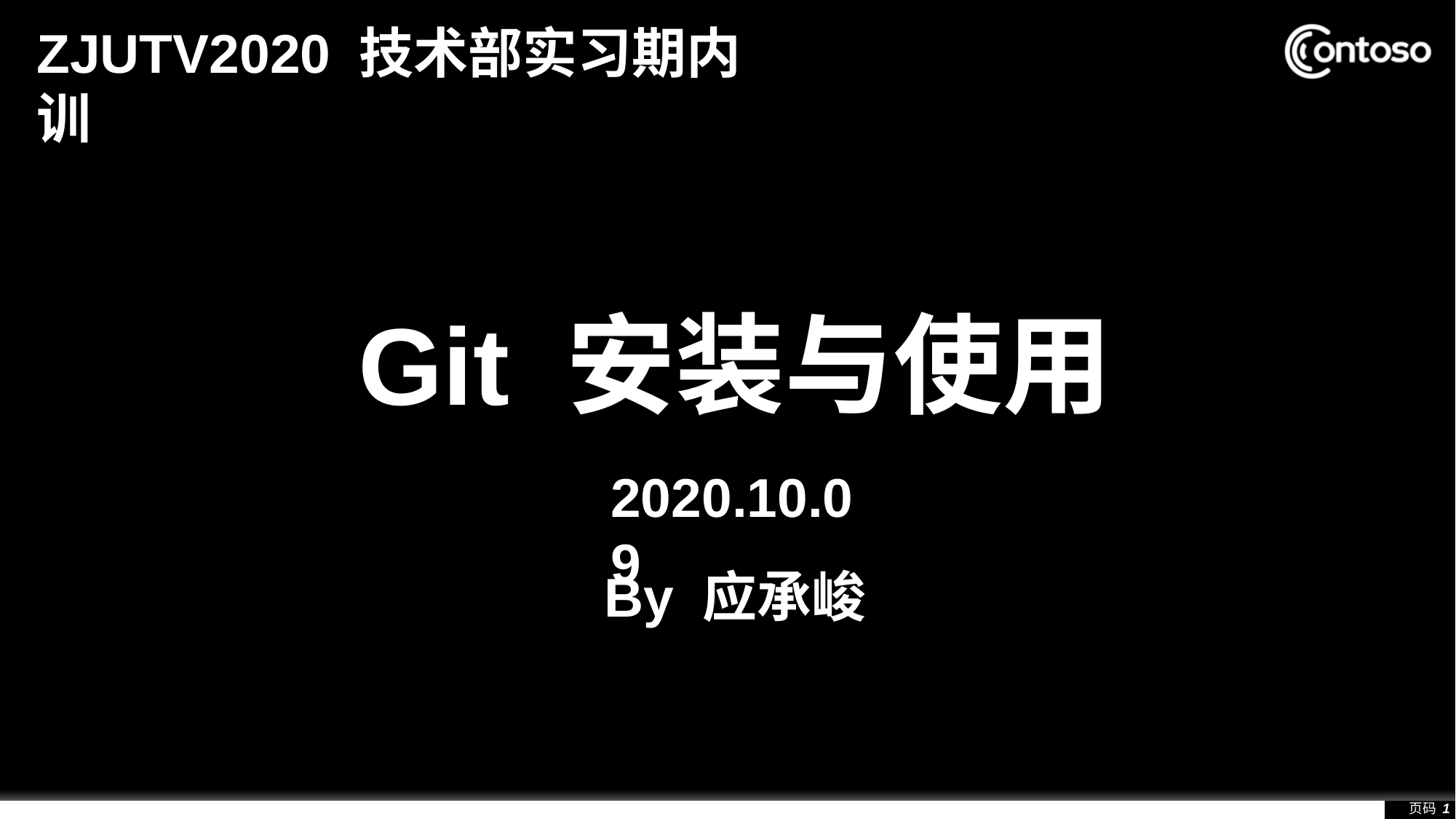

ZJUTV2020 技术部实习期内训
Git 安装与使用
2020.10.09
By 应承峻
页码 1